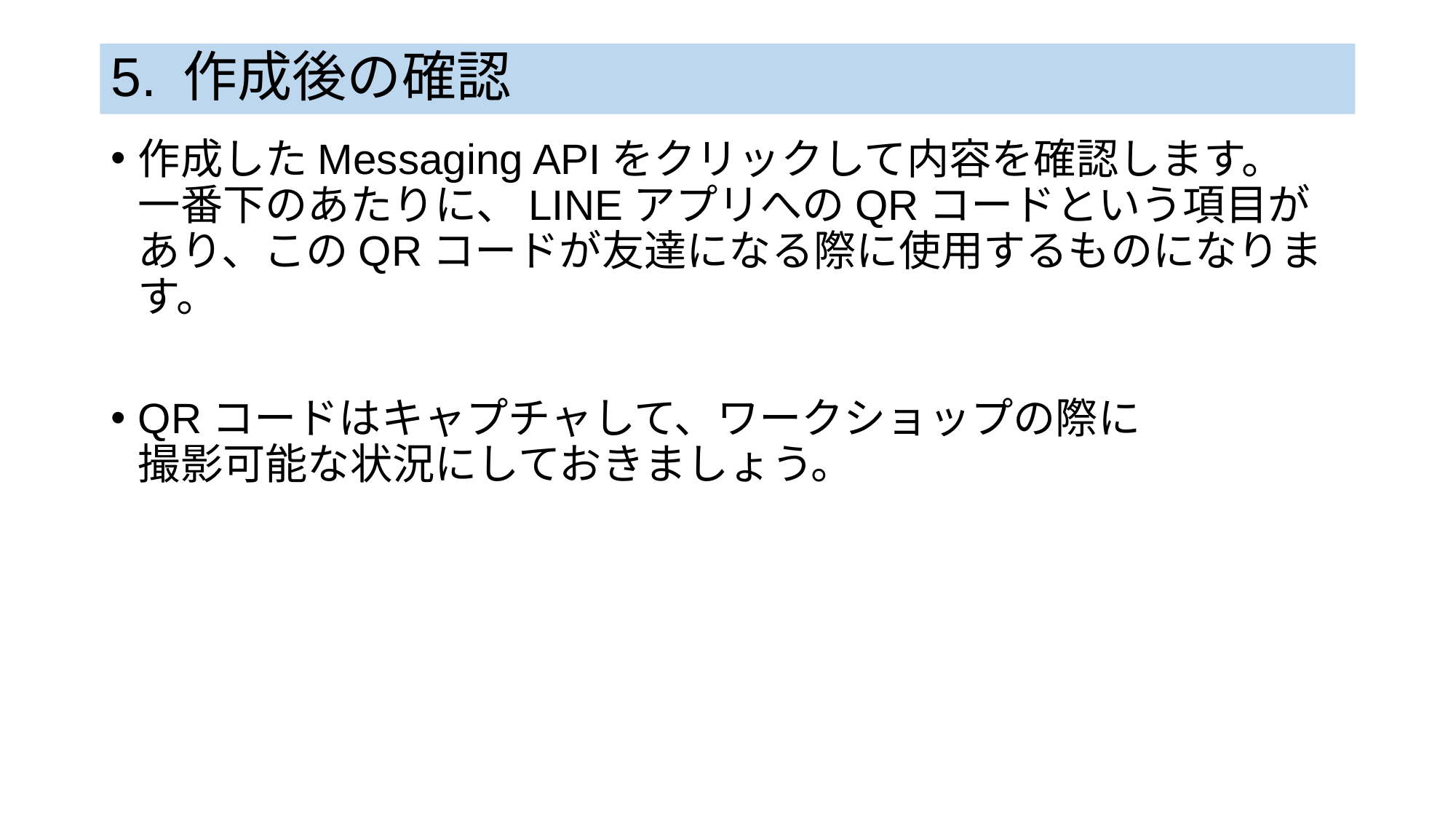

# 5. 作成後の確認
作成したMessaging APIをクリックして内容を確認します。
一番下のあたりに、LINEアプリへのQRコードという項目が
あり、このQRコードが友達になる際に使用するものになります。

QRコードはキャプチャして、ワークショップの際に
撮影可能な状況にしておきましょう。